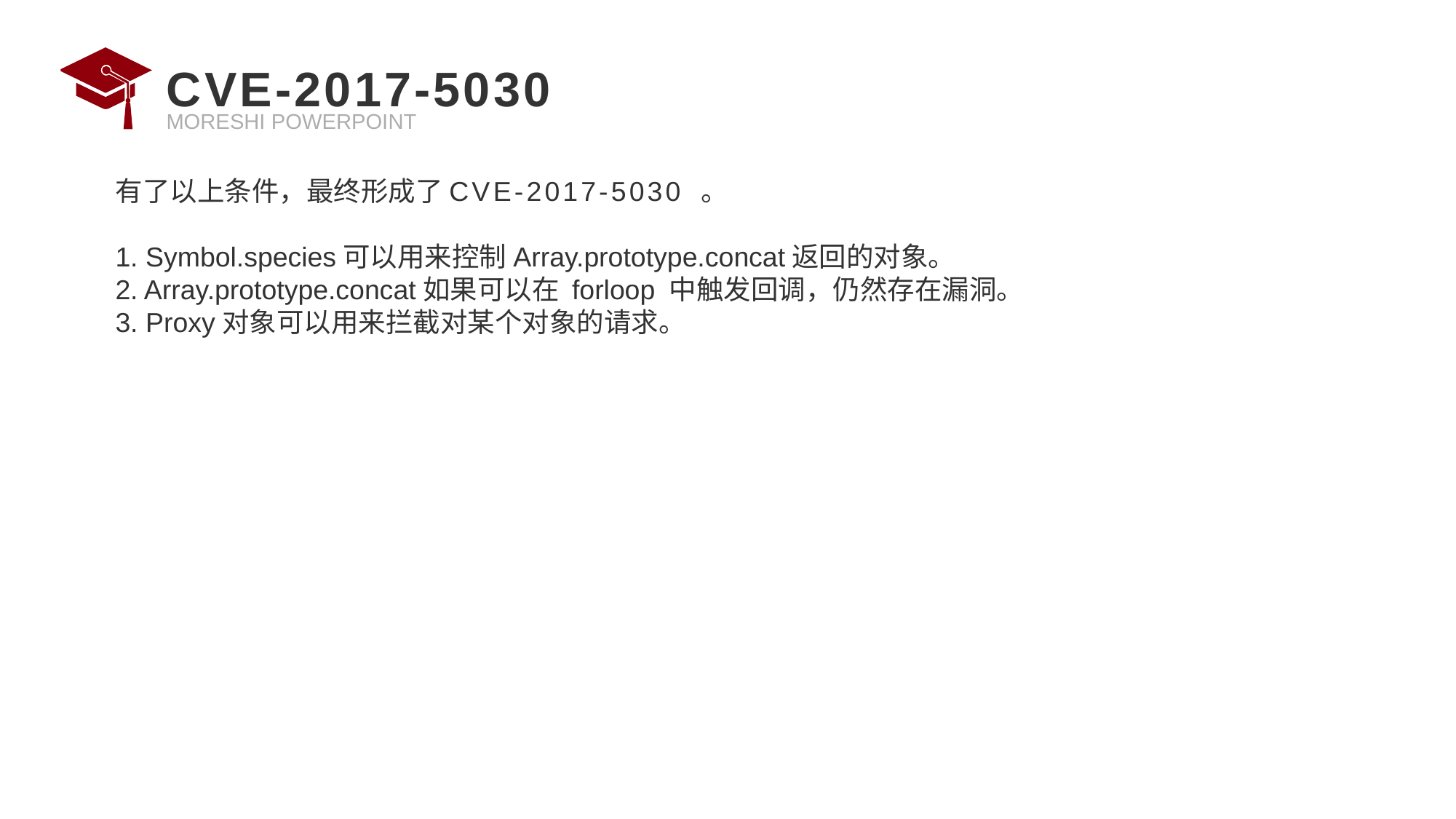

# CVE-2017-5030
有了以上条件，最终形成了CVE-2017-5030 。

1. Symbol.species可以用来控制Array.prototype.concat返回的对象。
2. Array.prototype.concat如果可以在 forloop 中触发回调，仍然存在漏洞。
3. Proxy对象可以用来拦截对某个对象的请求。